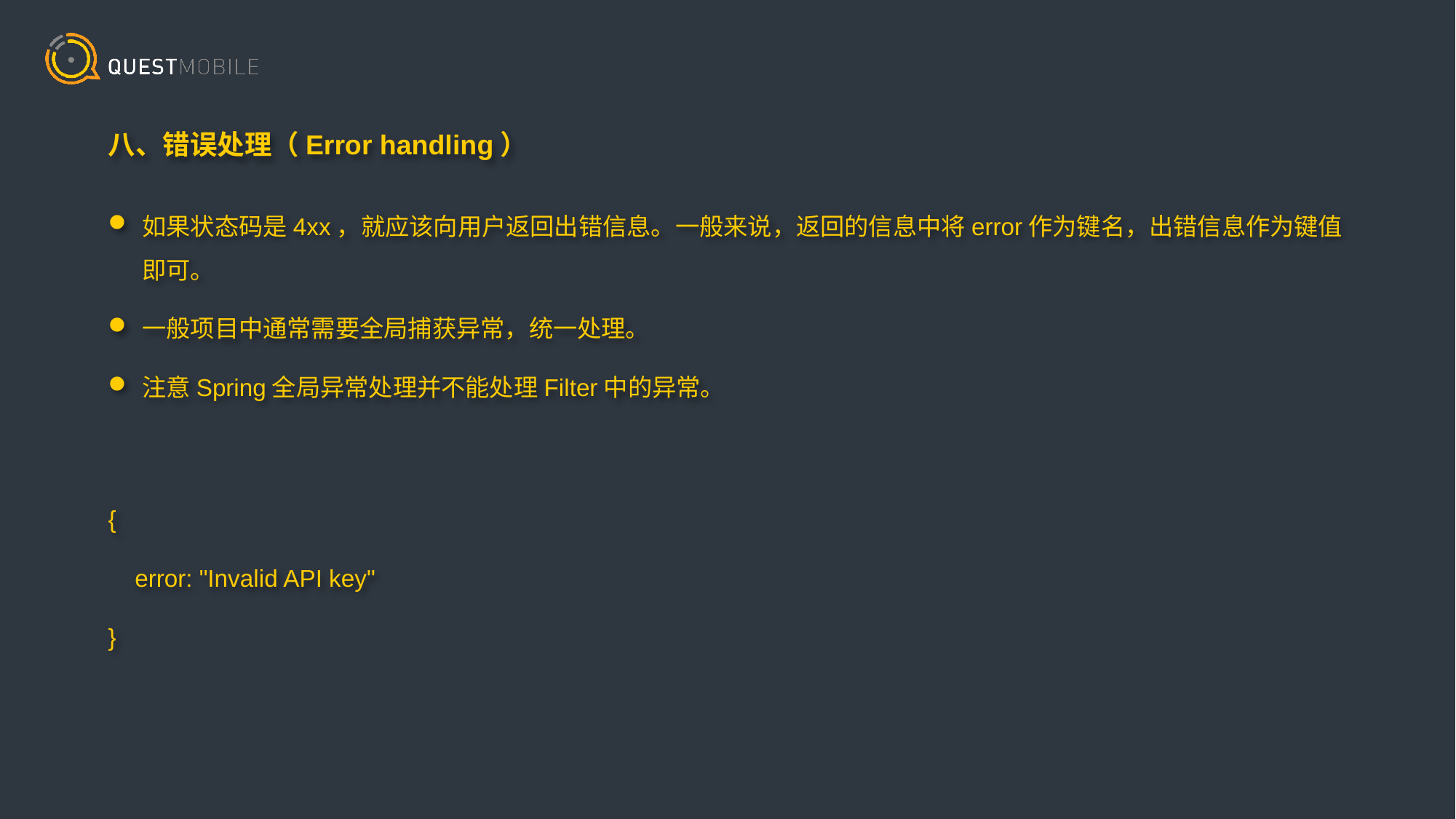

八、错误处理（Error handling）

如果状态码是4xx，就应该向用户返回出错信息。一般来说，返回的信息中将error作为键名，出错信息作为键值即可。
一般项目中通常需要全局捕获异常，统一处理。
注意Spring全局异常处理并不能处理Filter中的异常。

{
    error: "Invalid API key"
}